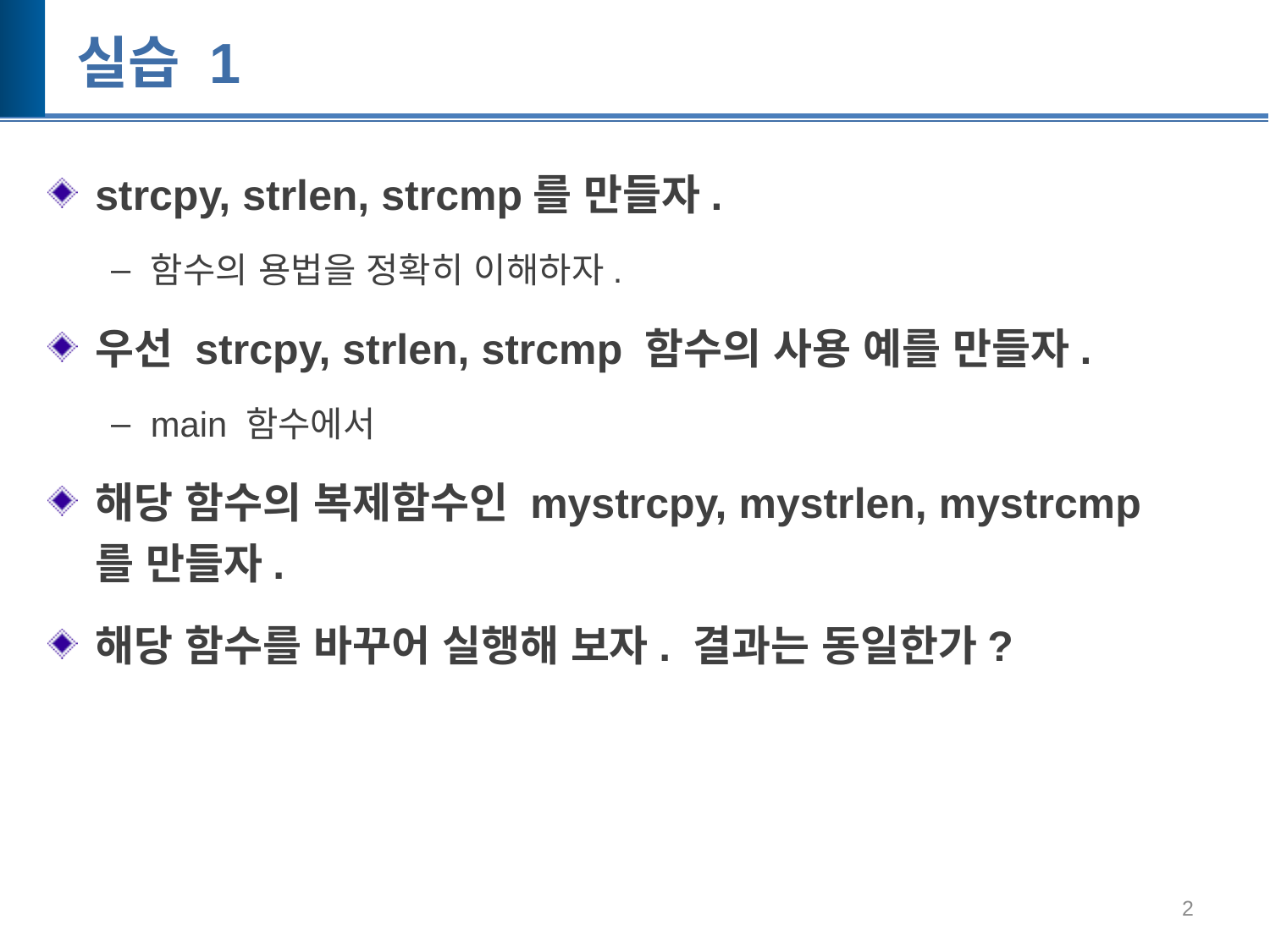

# 실습 1
strcpy, strlen, strcmp를 만들자.
함수의 용법을 정확히 이해하자.
우선 strcpy, strlen, strcmp 함수의 사용 예를 만들자.
main 함수에서
해당 함수의 복제함수인 mystrcpy, mystrlen, mystrcmp를 만들자.
해당 함수를 바꾸어 실행해 보자. 결과는 동일한가?

2